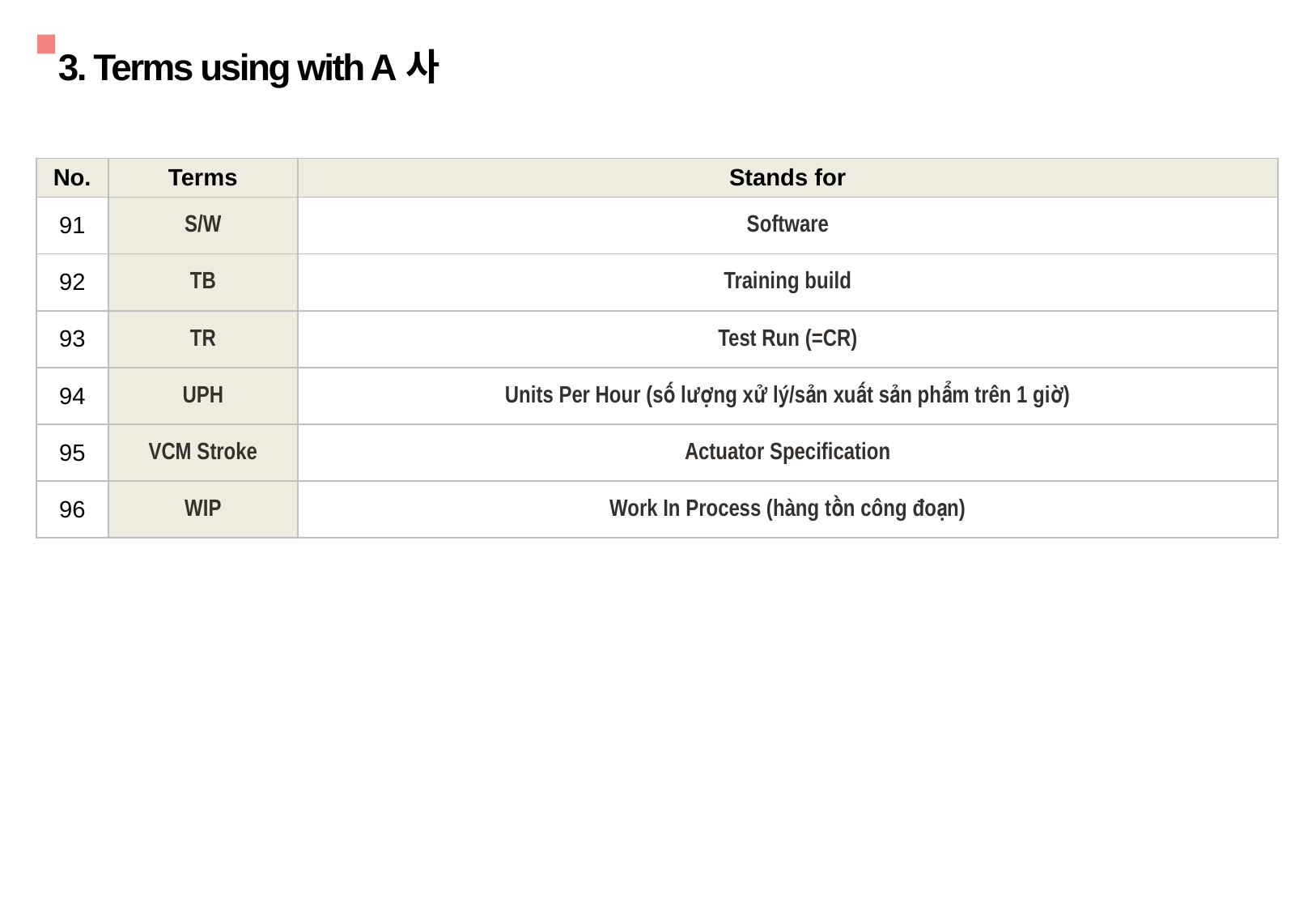

3. Terms using with A사

| No. | Terms | Stands for |
| --- | --- | --- |
| 91 | S/W | Software |
| 92 | TB | Training build |
| 93 | TR | Test Run (=CR) |
| 94 | UPH | Units Per Hour (số lượng xử lý/sản xuất sản phẩm trên 1 giờ) |
| 95 | VCM Stroke | Actuator Specification |
| 96 | WIP | Work In Process (hàng tồn công đoạn) |